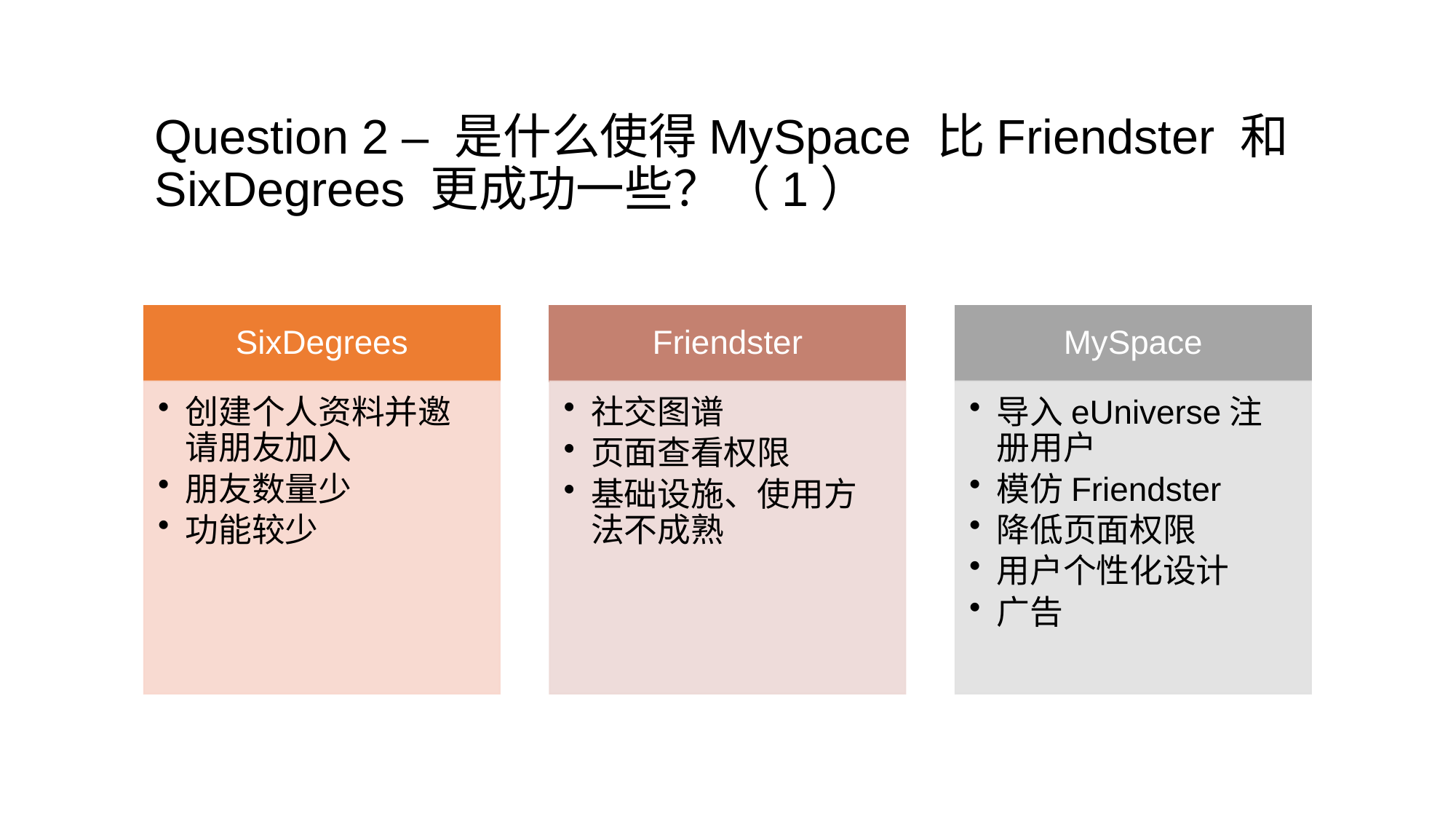

Question 2 – 是什么使得MySpace 比Friendster 和SixDegrees 更成功一些？（1）
SixDegrees
创建个人资料并邀请朋友加入
朋友数量少
功能较少
Friendster
社交图谱
页面查看权限
基础设施、使用方法不成熟
MySpace
导入eUniverse注册用户
模仿Friendster
降低页面权限
用户个性化设计
广告